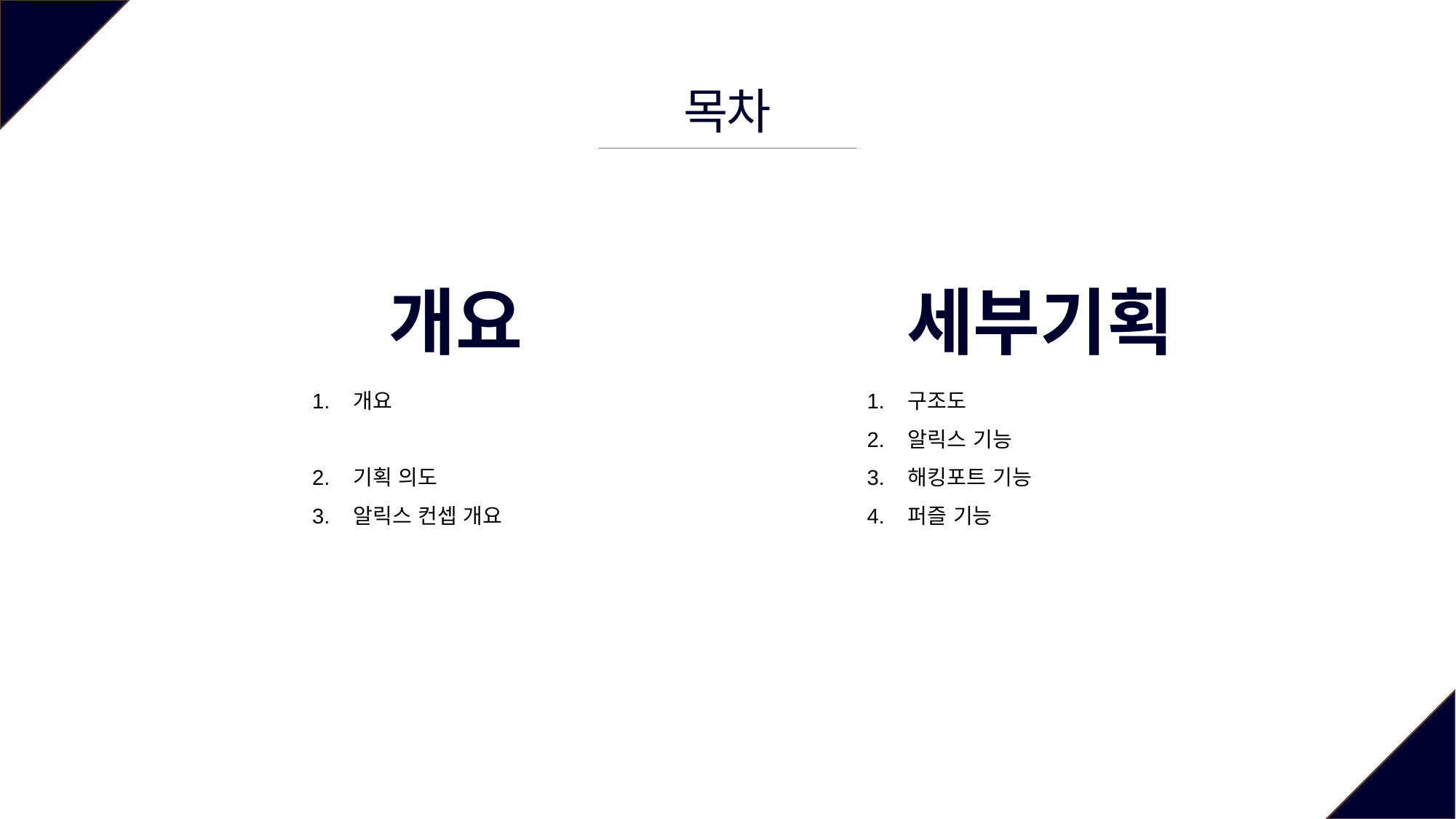

목차
개요
세부기획
개요
기획 의도
알릭스 컨셉 개요
구조도
알릭스 기능
해킹포트 기능
퍼즐 기능